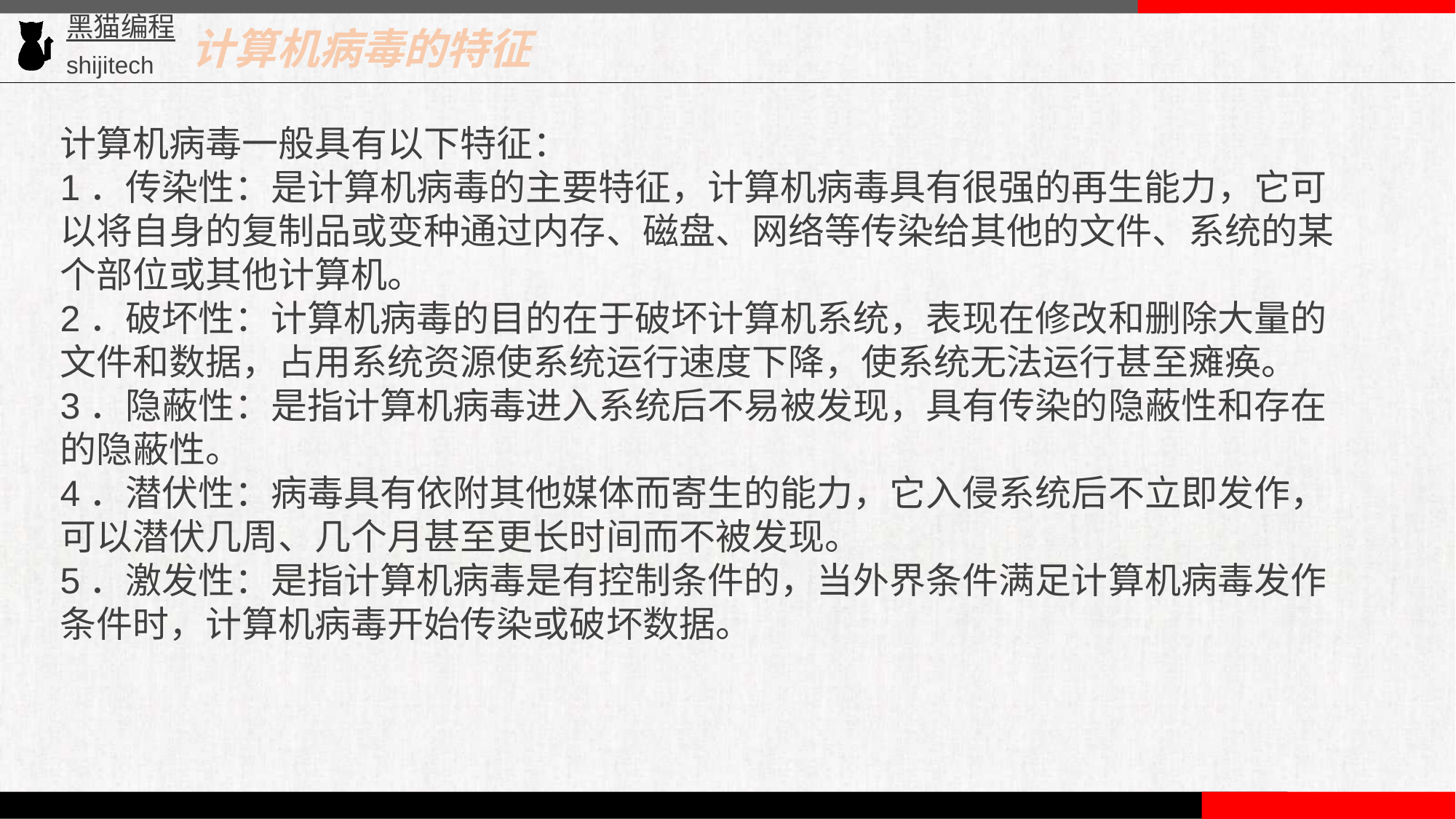

计算机病毒的特征
计算机病毒一般具有以下特征：
1．传染性：是计算机病毒的主要特征，计算机病毒具有很强的再生能力，它可以将自身的复制品或变种通过内存、磁盘、网络等传染给其他的文件、系统的某个部位或其他计算机。
2．破坏性：计算机病毒的目的在于破坏计算机系统，表现在修改和删除大量的文件和数据，占用系统资源使系统运行速度下降，使系统无法运行甚至瘫痪。
3．隐蔽性：是指计算机病毒进入系统后不易被发现，具有传染的隐蔽性和存在的隐蔽性。
4．潜伏性：病毒具有依附其他媒体而寄生的能力，它入侵系统后不立即发作，可以潜伏几周、几个月甚至更长时间而不被发现。
5．激发性：是指计算机病毒是有控制条件的，当外界条件满足计算机病毒发作条件时，计算机病毒开始传染或破坏数据。